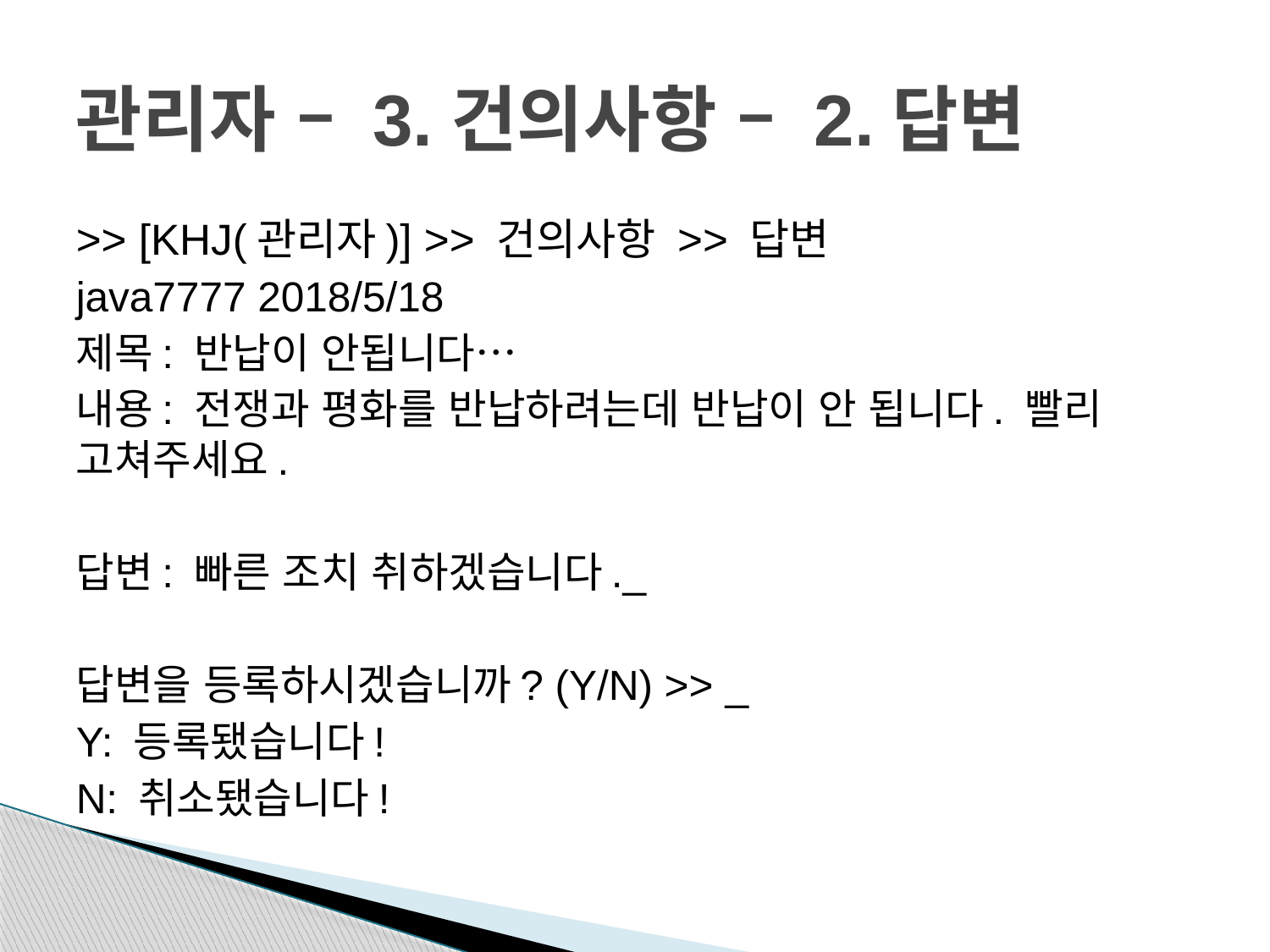

# 관리자 – 3.건의사항 – 2.답변
>> [KHJ(관리자)] >> 건의사항 >> 답변
java7777 2018/5/18
제목: 반납이 안됩니다…
내용: 전쟁과 평화를 반납하려는데 반납이 안 됩니다. 빨리 고쳐주세요.

답변: 빠른 조치 취하겠습니다._

답변을 등록하시겠습니까? (Y/N) >> _
Y: 등록됐습니다!
N: 취소됐습니다!